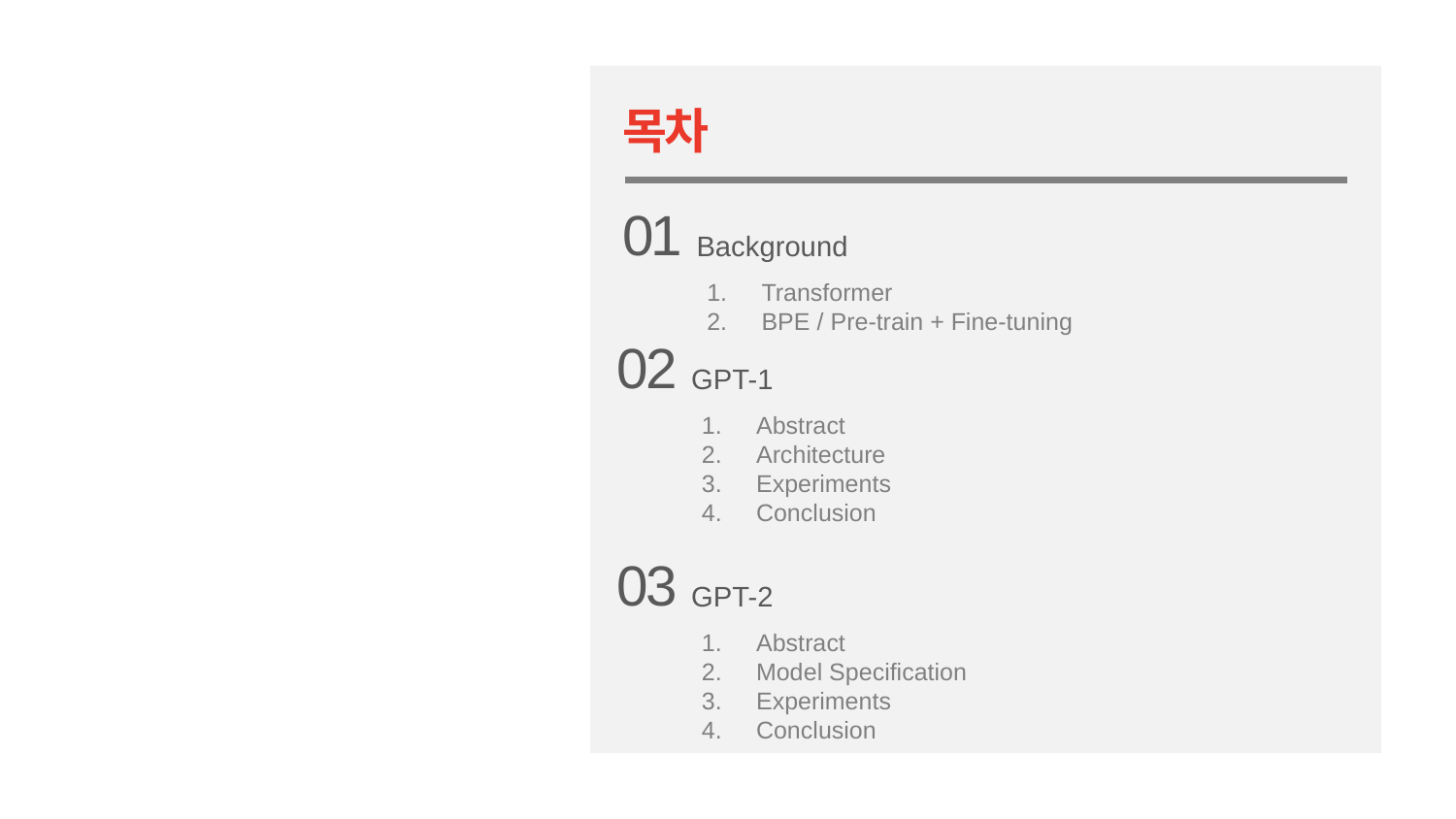

목차
01
Background
Transformer
BPE / Pre-train + Fine-tuning
02
GPT-1
Abstract
Architecture
Experiments
Conclusion

03
GPT-2
Abstract
Model Specification
Experiments
Conclusion